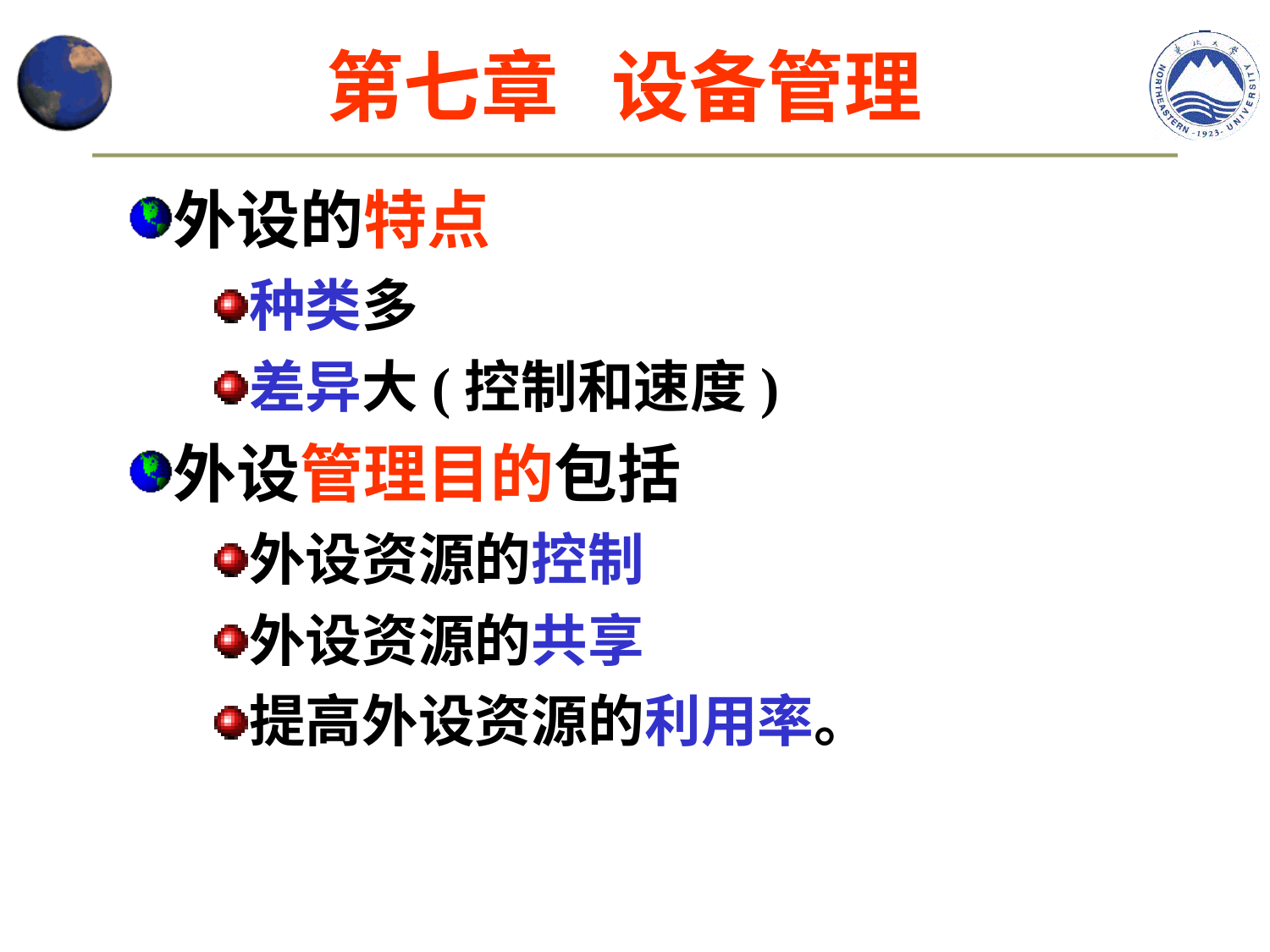

第七章   设备管理
外设的特点
种类多
差异大(控制和速度)
外设管理目的包括
外设资源的控制
外设资源的共享
提高外设资源的利用率。